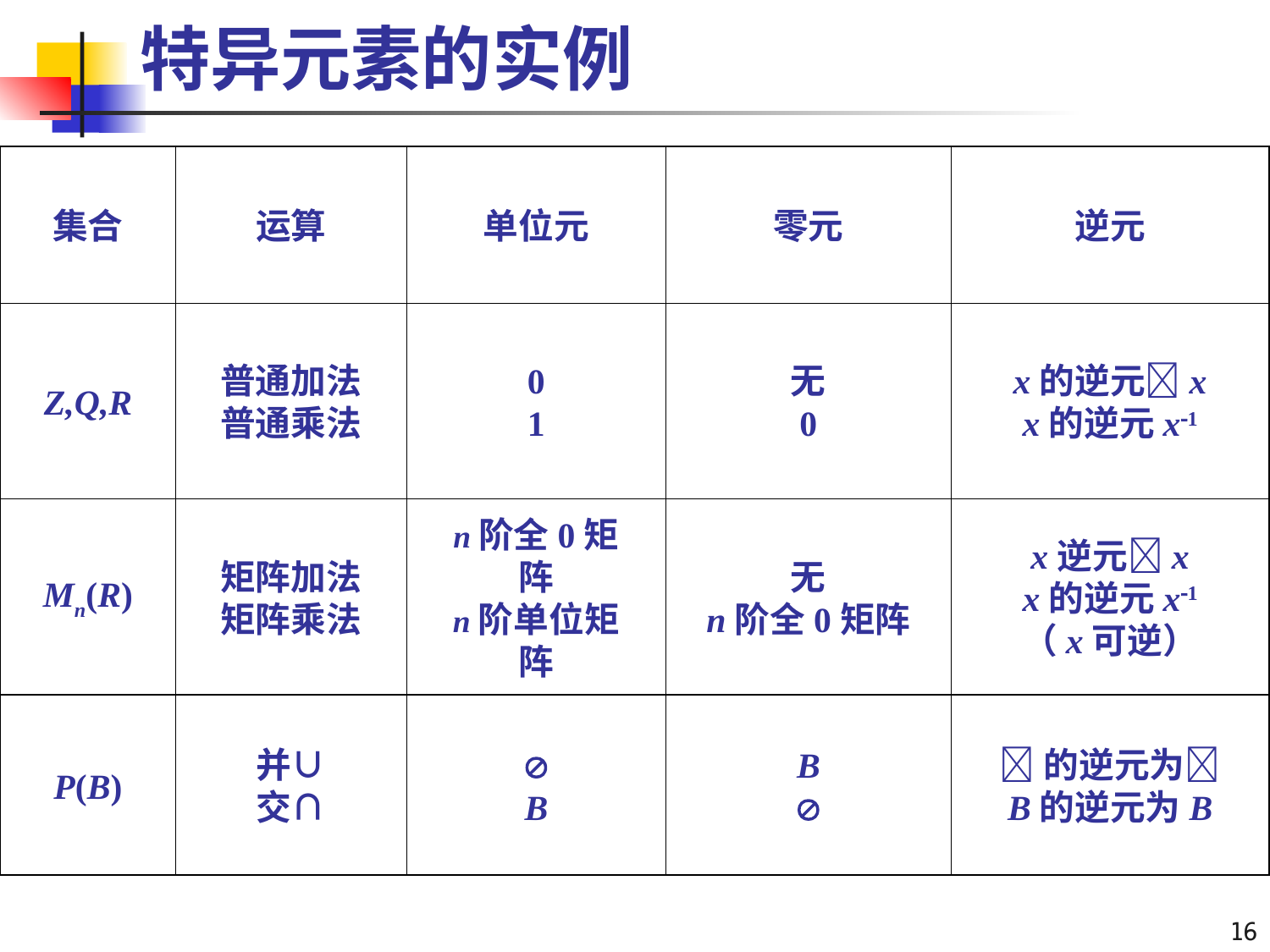

# 特异元素的实例

集合

运算

单位元

零元

逆元

Z,Q,R

普通加法
普通乘法

0
1

无
0

x的逆元−x
x的逆元x−1

Mn(R)

矩阵加法矩阵乘法

n阶全0矩阵
n阶单位矩阵

无
n阶全0矩阵

x逆元−x
x的逆元x−1
（x可逆）

P(B)

并∪
交∩

∅
B

B
∅

∅的逆元为∅
B的逆元为B

16